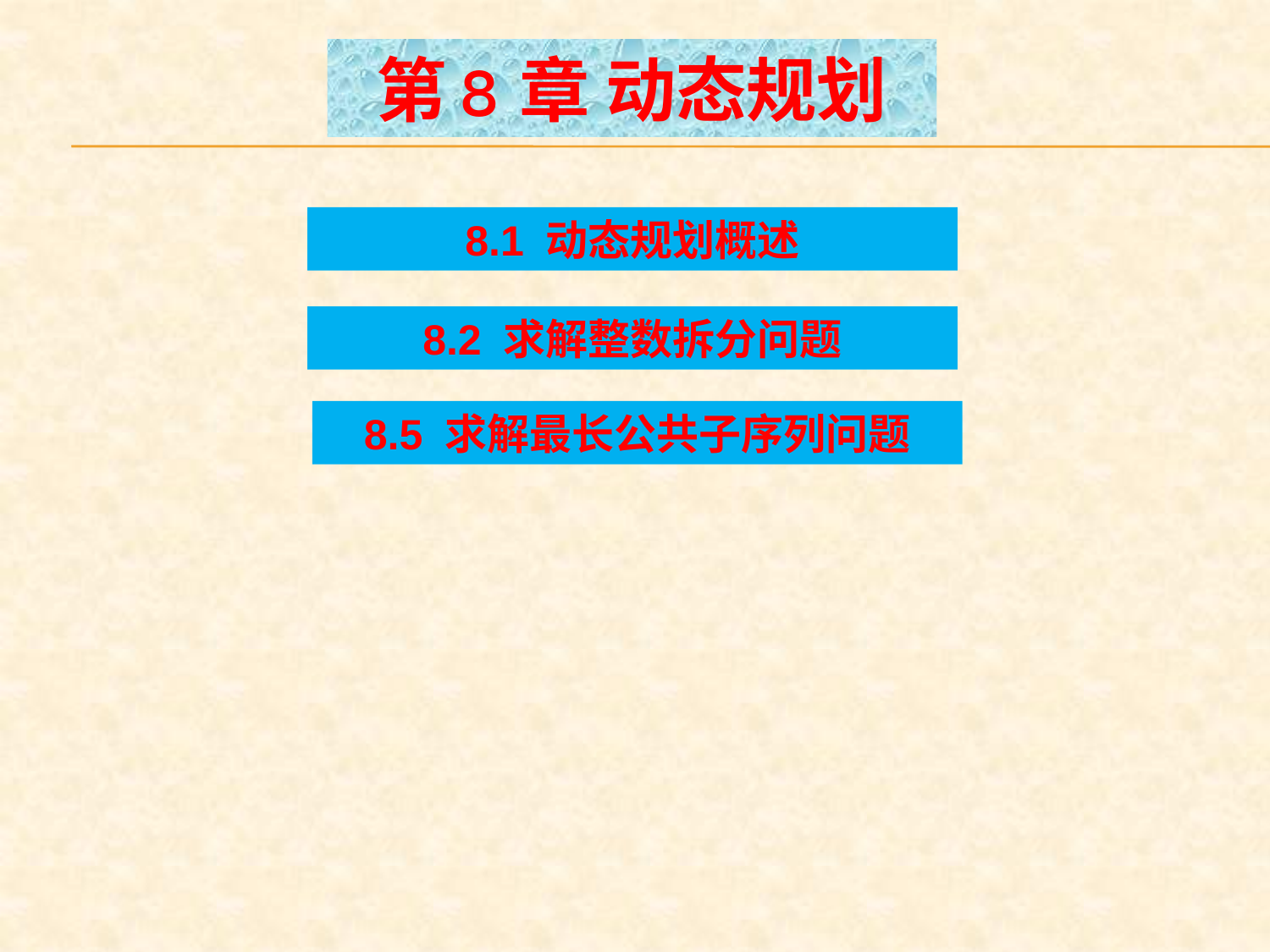

第8章 动态规划
8.1 动态规划概述
8.2 求解整数拆分问题
8.5 求解最长公共子序列问题